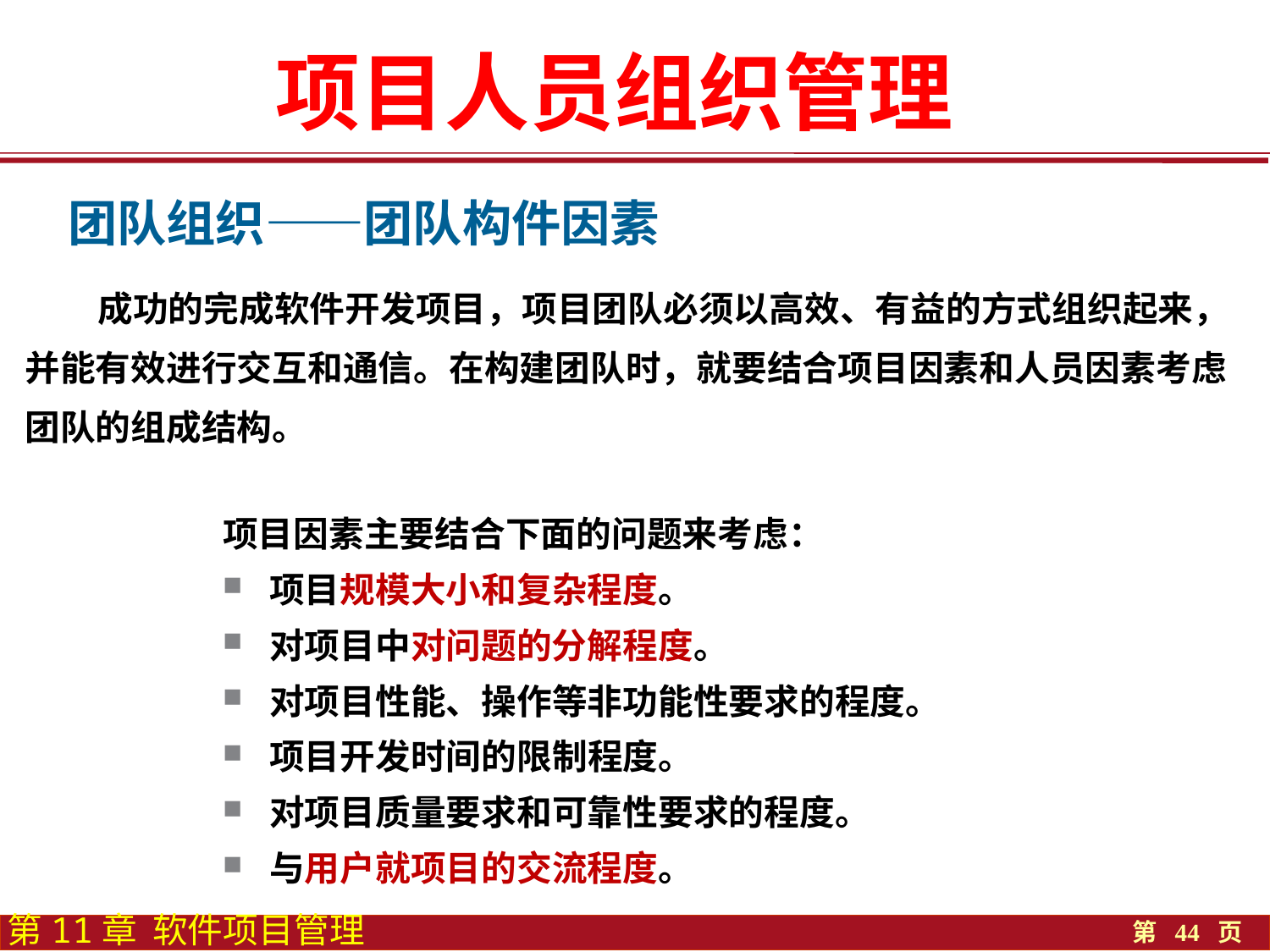

项目人员组织管理
团队组织——团队构件因素
        成功的完成软件开发项目，项目团队必须以高效、有益的方式组织起来，并能有效进行交互和通信。在构建团队时，就要结合项目因素和人员因素考虑团队的组成结构。
项目因素主要结合下面的问题来考虑：
 项目规模大小和复杂程度。
 对项目中对问题的分解程度。
 对项目性能、操作等非功能性要求的程度。
 项目开发时间的限制程度。
 对项目质量要求和可靠性要求的程度。
 与用户就项目的交流程度。